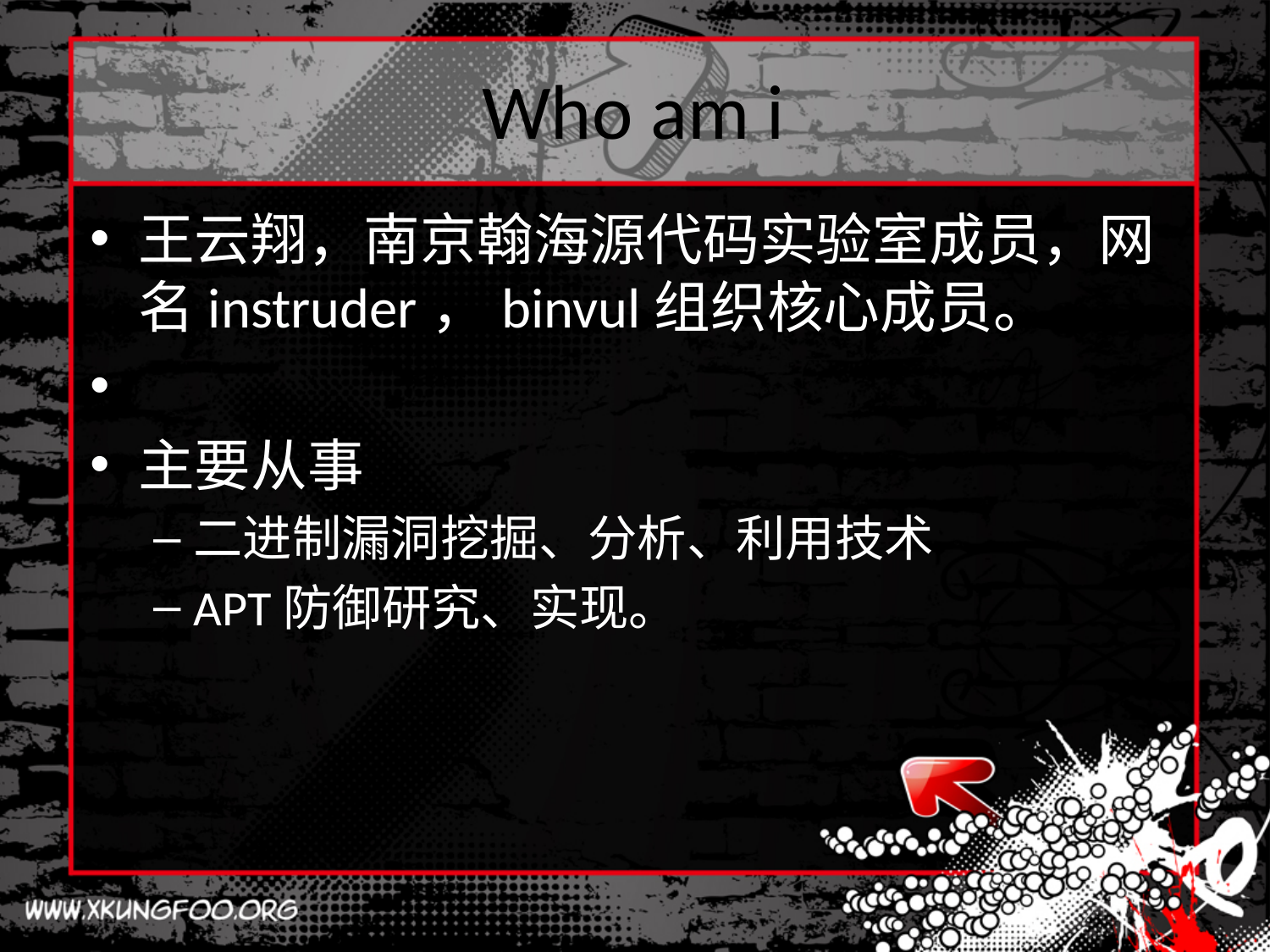

# Who am i
王云翔，南京翰海源代码实验室成员，网名instruder，binvul组织核心成员。

主要从事
二进制漏洞挖掘、分析、利用技术
APT防御研究、实现。